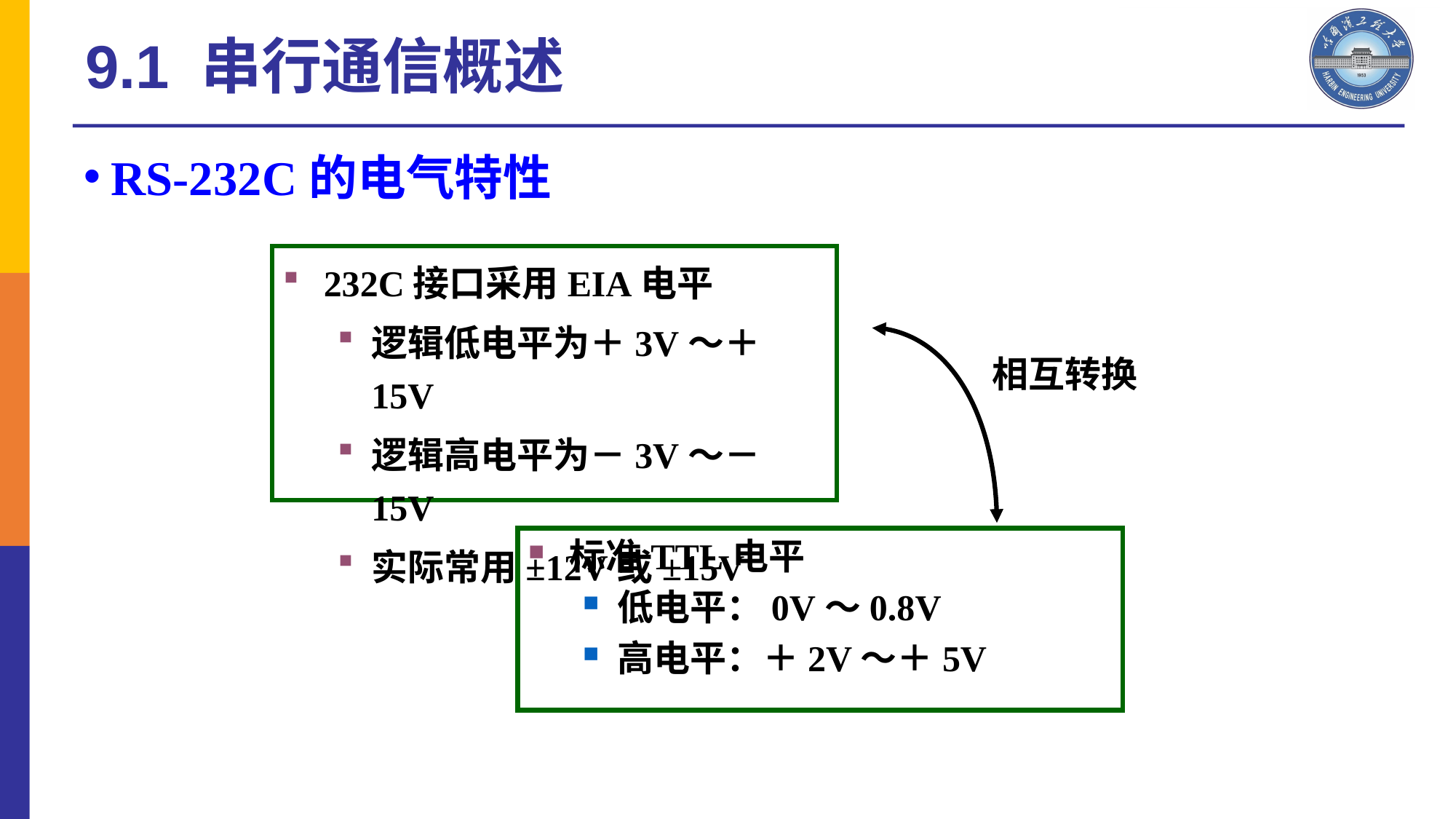

9.1 串行通信概述
RS-232C的电气特性
232C接口采用EIA电平
逻辑低电平为＋3V～＋15V
逻辑高电平为－3V～－15V
实际常用±12V或±15V

相互转换
标准TTL电平
低电平：0V～0.8V
高电平：＋2V～＋5V